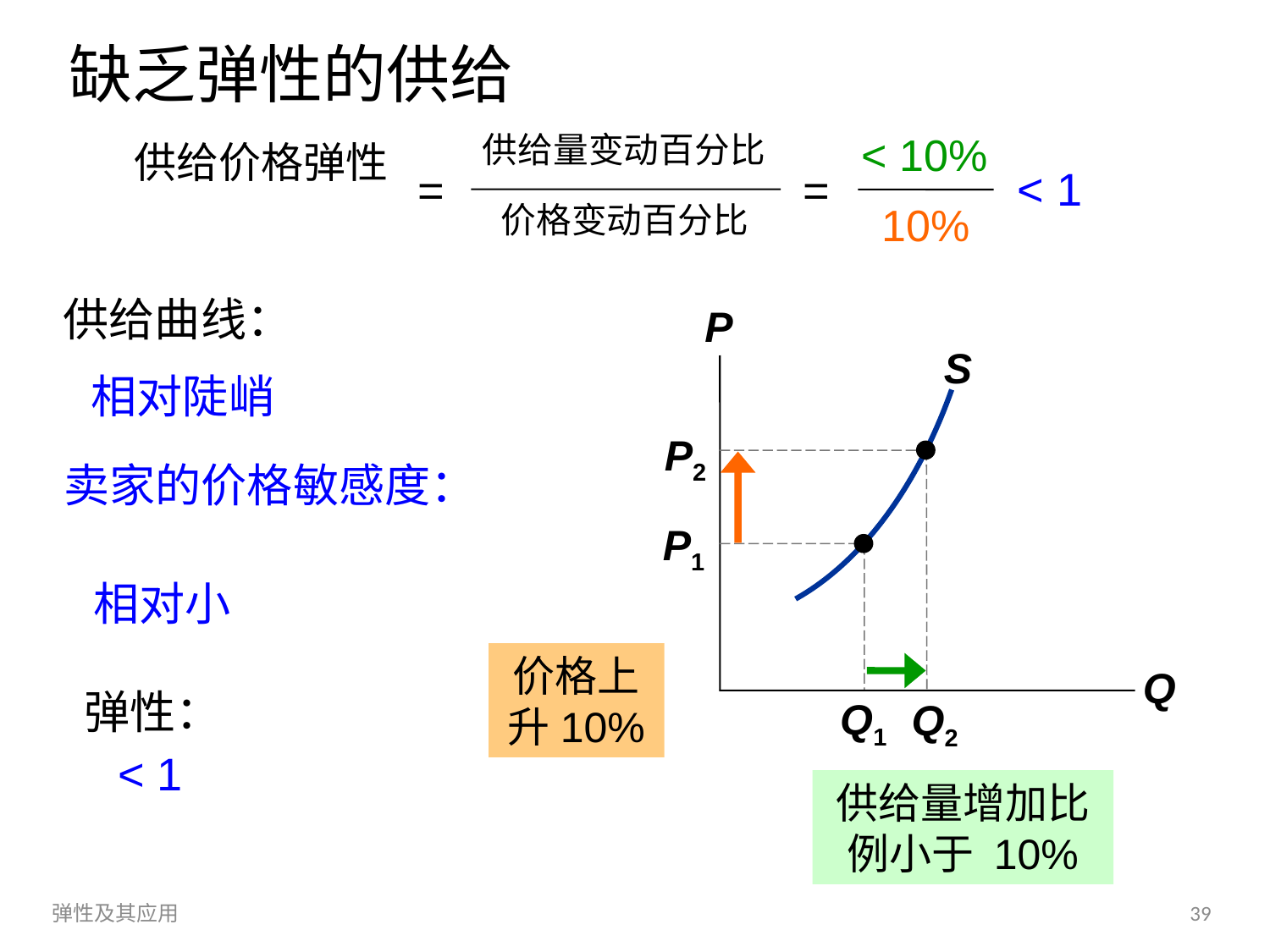

缺乏弹性的供给
#
< 10%
供给量变动百分比
供给价格弹性
=
=

价格变动百分比

S
< 1
10%

供给曲线：
P

Q
相对陡峭
P2

卖家的价格敏感度：

Q2

P1

相对小

价格上升10%
弹性：
Q1
< 1
供给量增加比例小于 10%
弹性及其应用
39